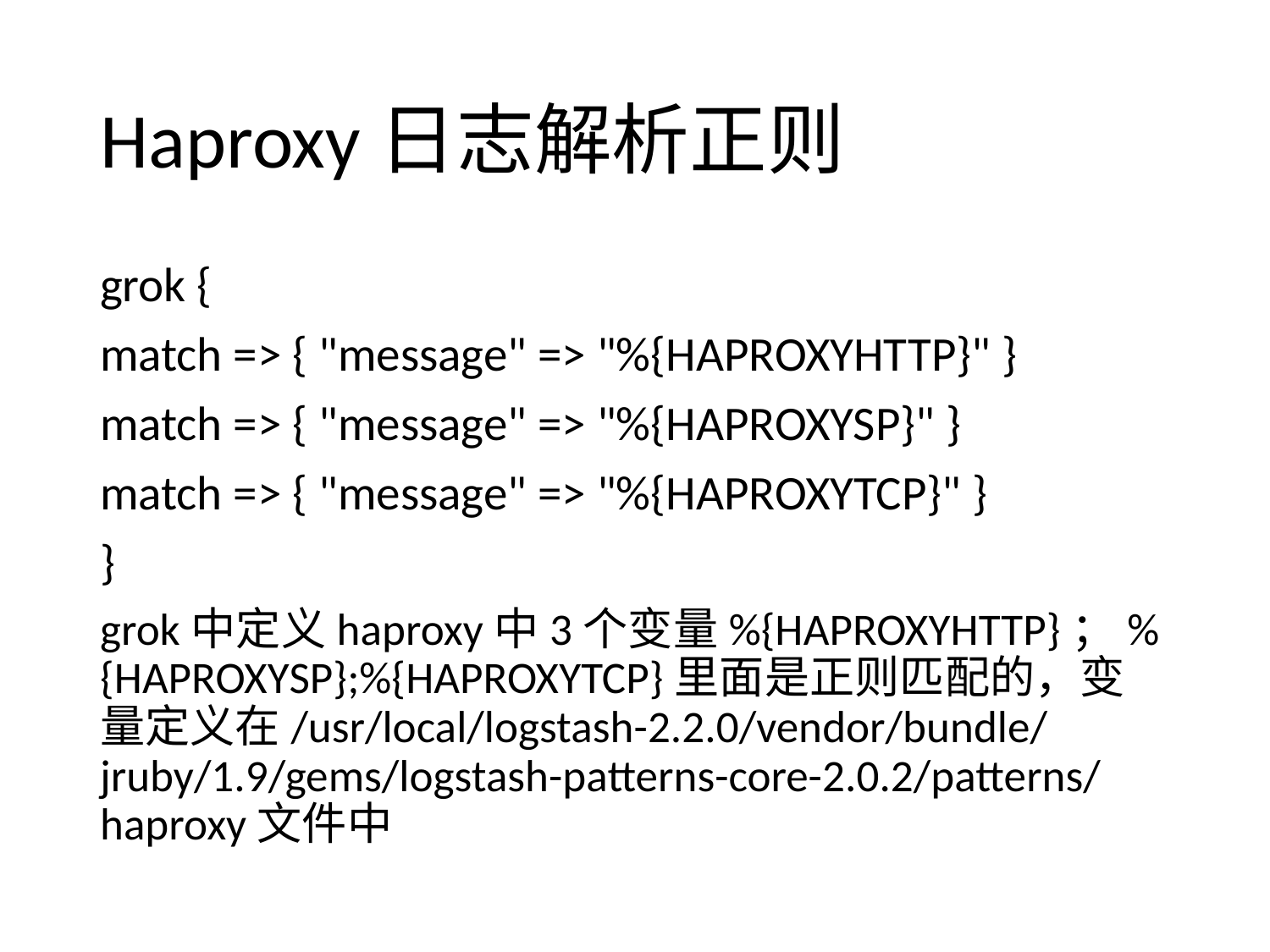

# Haproxy日志解析正则
grok {
match => { "message" => "%{HAPROXYHTTP}" }
match => { "message" => "%{HAPROXYSP}" }
match => { "message" => "%{HAPROXYTCP}" }
}
grok中定义haproxy中3个变量%{HAPROXYHTTP}；%{HAPROXYSP};%{HAPROXYTCP}里面是正则匹配的，变量定义在/usr/local/logstash-2.2.0/vendor/bundle/jruby/1.9/gems/logstash-patterns-core-2.0.2/patterns/haproxy文件中